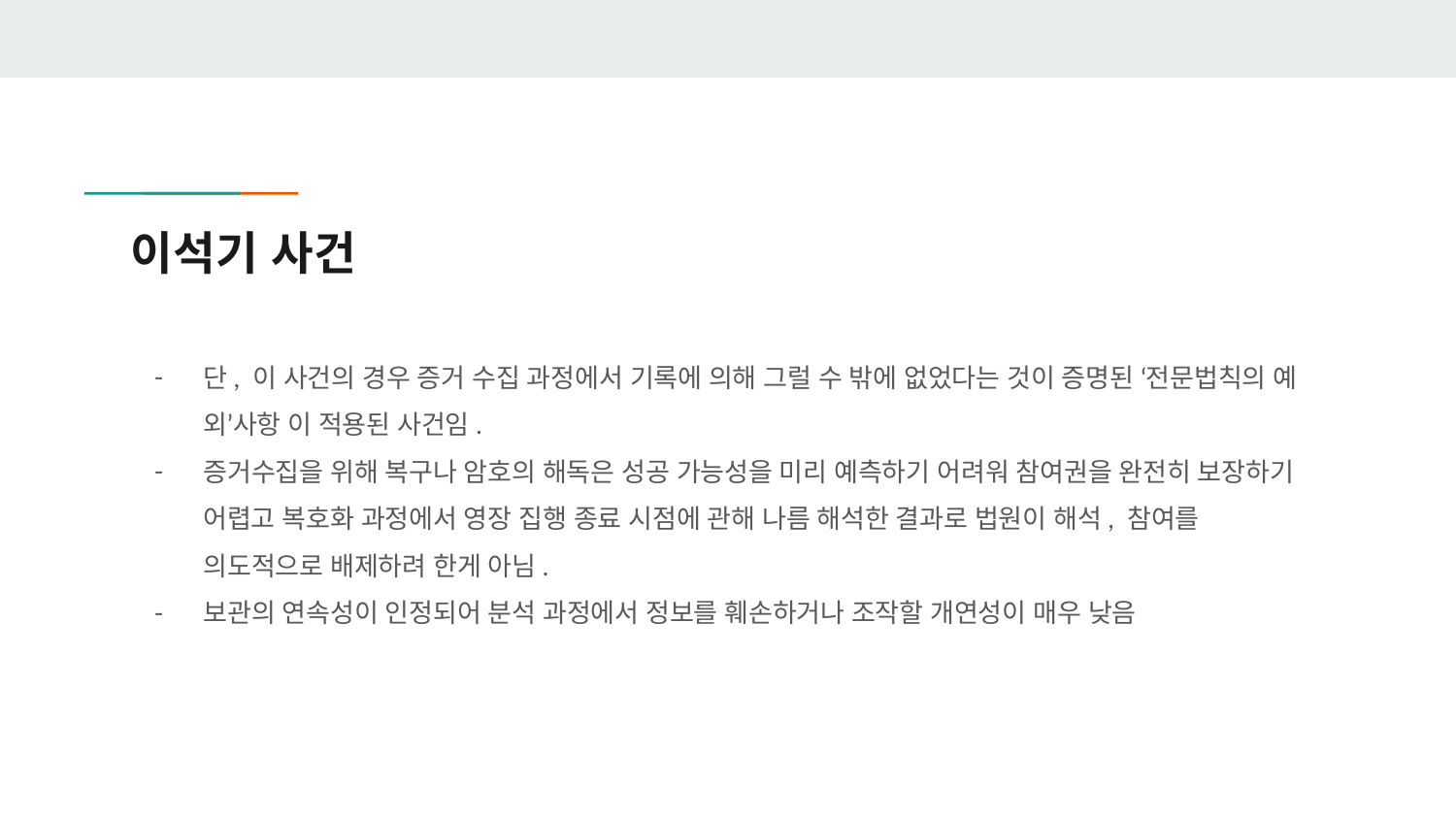

# 이석기 사건
단, 이 사건의 경우 증거 수집 과정에서 기록에 의해 그럴 수 밖에 없었다는 것이 증명된 ‘전문법칙의 예외’사항 이 적용된 사건임.
증거수집을 위해 복구나 암호의 해독은 성공 가능성을 미리 예측하기 어려워 참여권을 완전히 보장하기 어렵고 복호화 과정에서 영장 집행 종료 시점에 관해 나름 해석한 결과로 법원이 해석, 참여를 의도적으로 배제하려 한게 아님.
보관의 연속성이 인정되어 분석 과정에서 정보를 훼손하거나 조작할 개연성이 매우 낮음